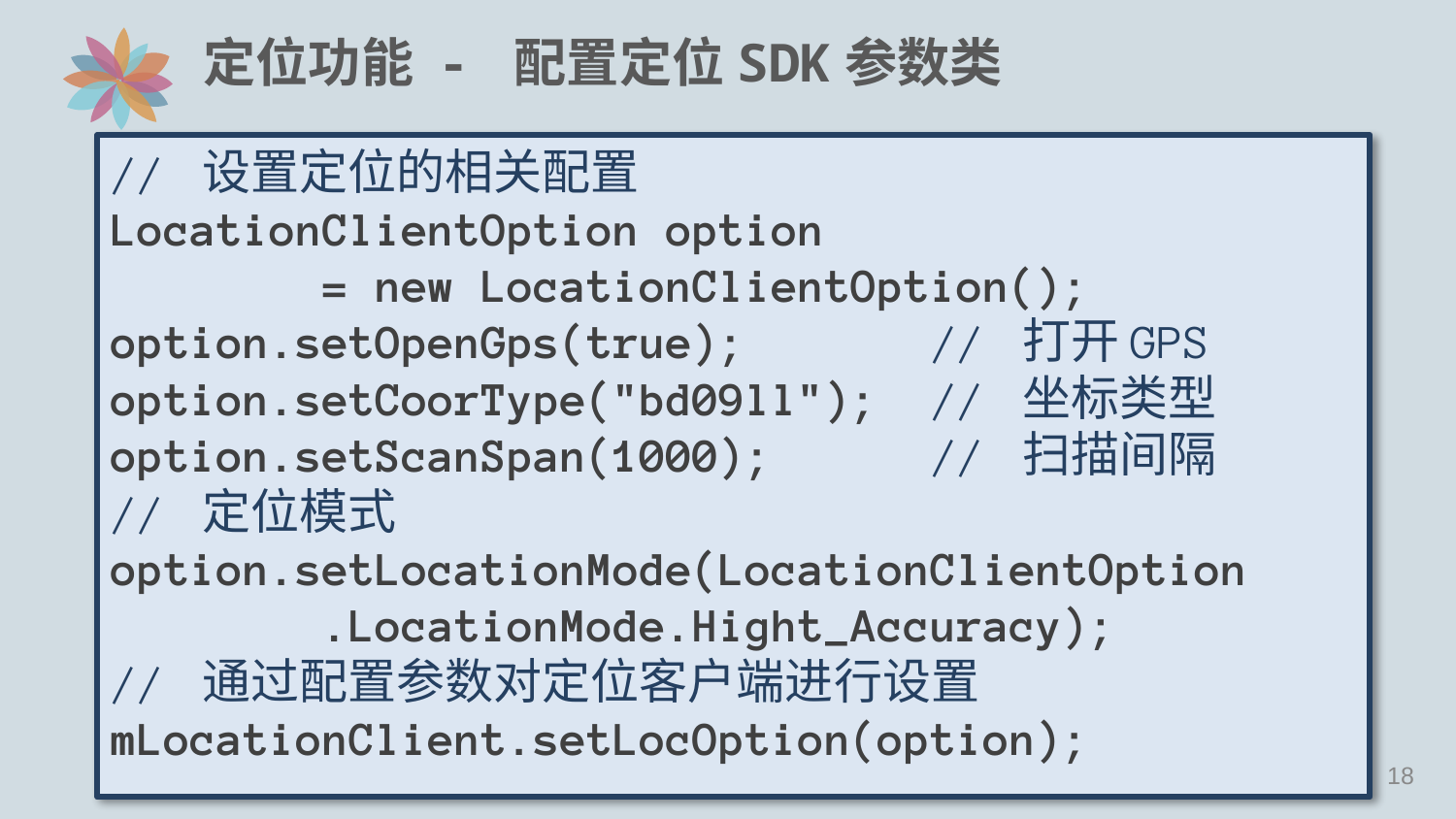

# 定位功能 - 配置定位SDK参数类
// 设置定位的相关配置
LocationClientOption option
        = new LocationClientOption();
option.setOpenGps(true);       // 打开GPS
option.setCoorType("bd09ll");  // 坐标类型
option.setScanSpan(1000);      // 扫描间隔
// 定位模式
option.setLocationMode(LocationClientOption
        .LocationMode.Hight_Accuracy);
// 通过配置参数对定位客户端进行设置
mLocationClient.setLocOption(option);
18